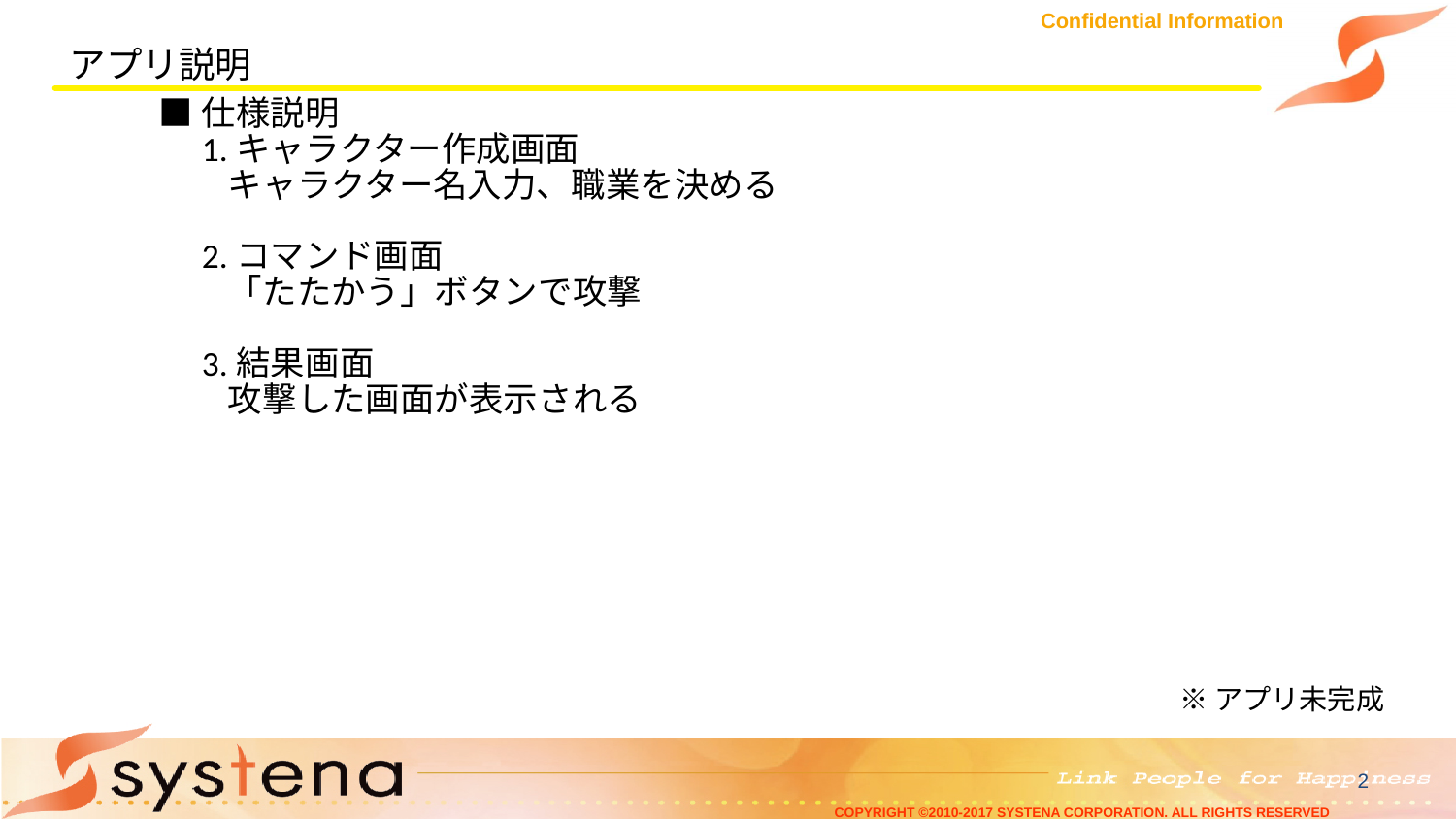

# アプリ説明
■仕様説明
　1.キャラクター作成画面
　　キャラクター名入力、職業を決める

　2.コマンド画面
　　「たたかう」ボタンで攻撃

　3.結果画面
　　攻撃した画面が表示される

※アプリ未完成
2